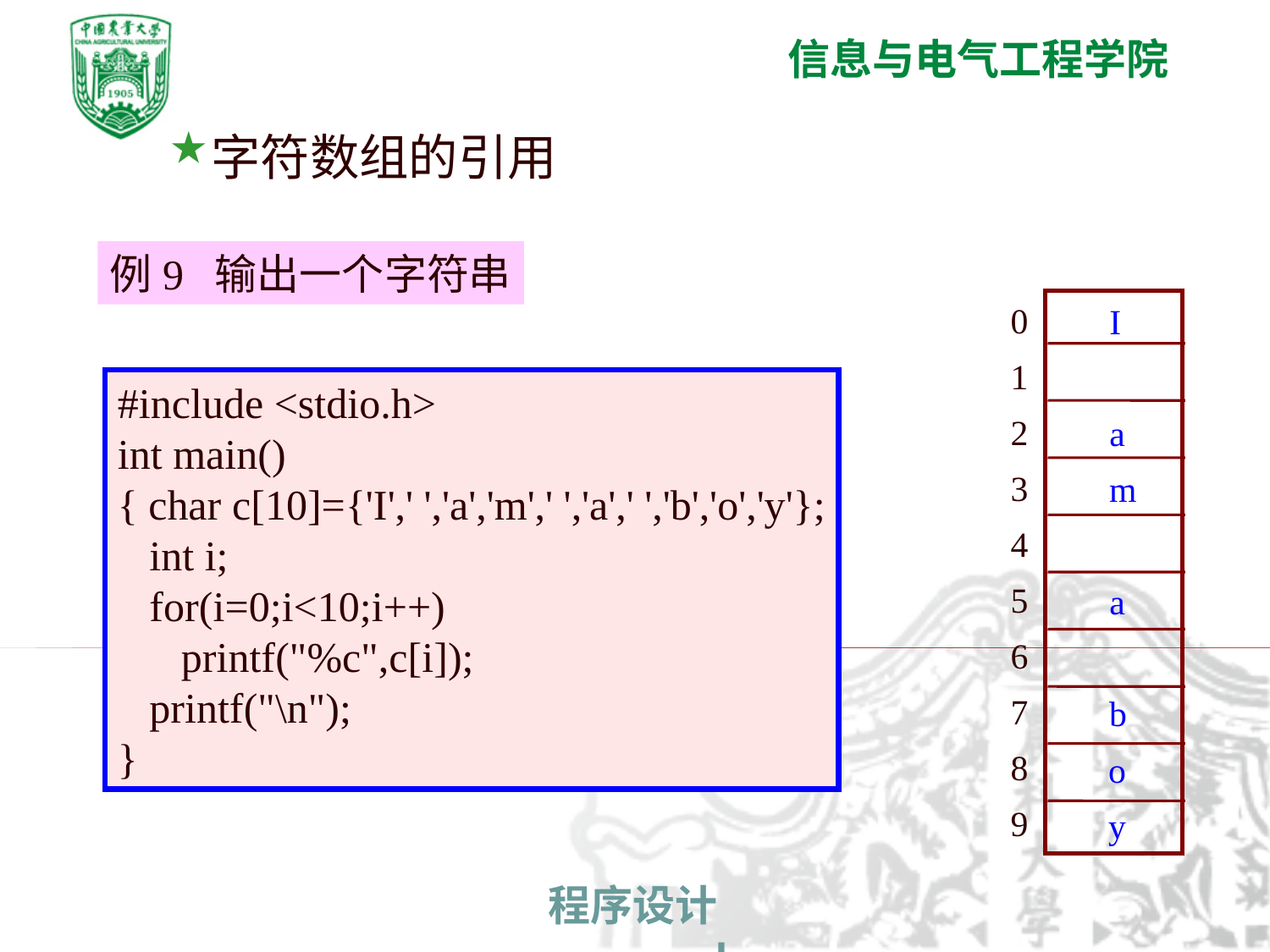

字符数组的引用
例9  输出一个字符串

I
a
m
a
b
o
y
0
1
2
3
4
5
6
7
8
9
#include <stdio.h>
int main()
{ char c[10]={'I',' ','a','m',' ','a',' ','b','o','y'};
   int i;
   for(i=0;i<10;i++)
      printf("%c",c[i]);
   printf("\n");
}